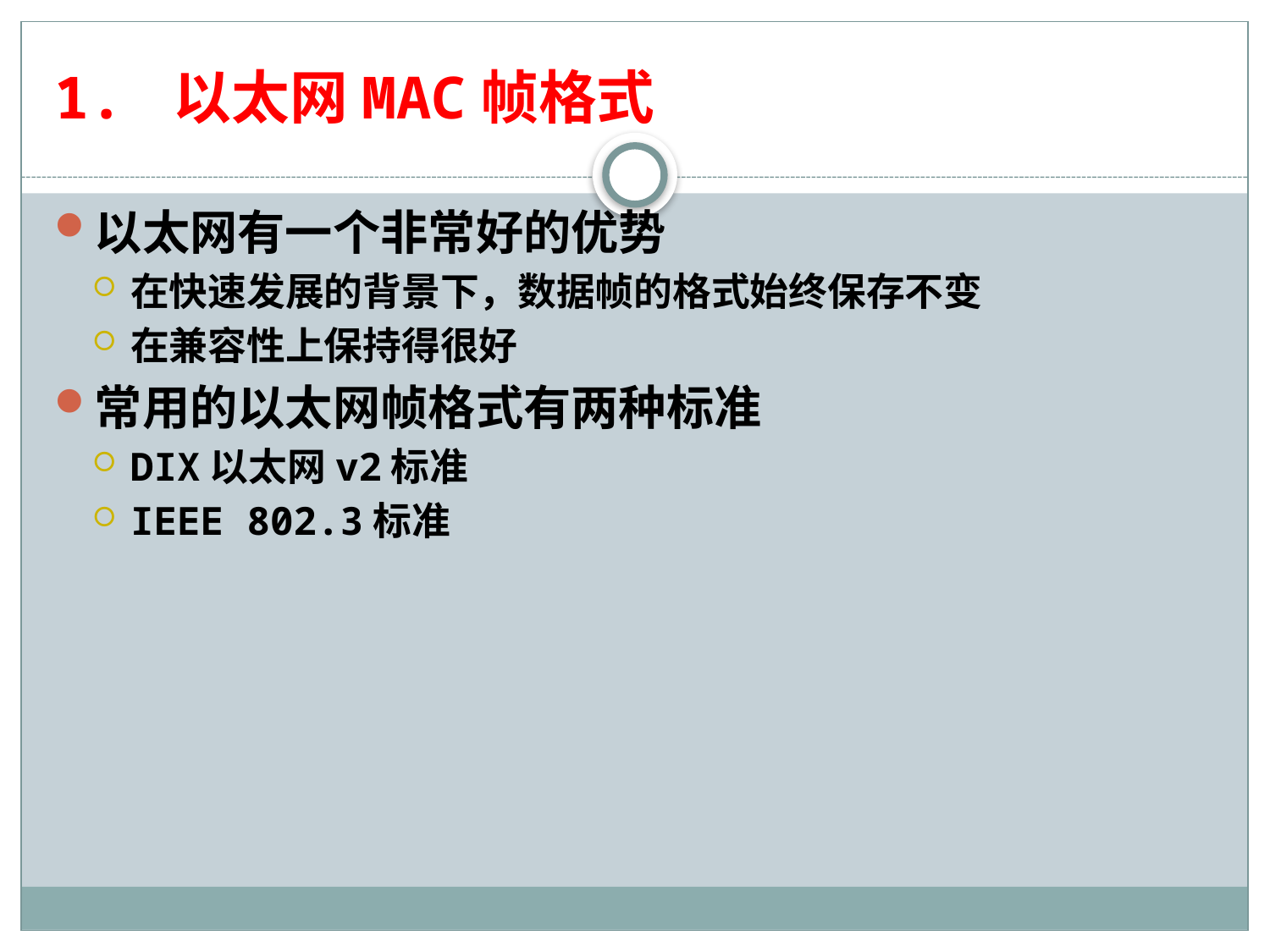

# 1. 以太网MAC帧格式
以太网有一个非常好的优势
在快速发展的背景下，数据帧的格式始终保存不变
在兼容性上保持得很好
常用的以太网帧格式有两种标准
DIX以太网v2标准
IEEE 802.3标准